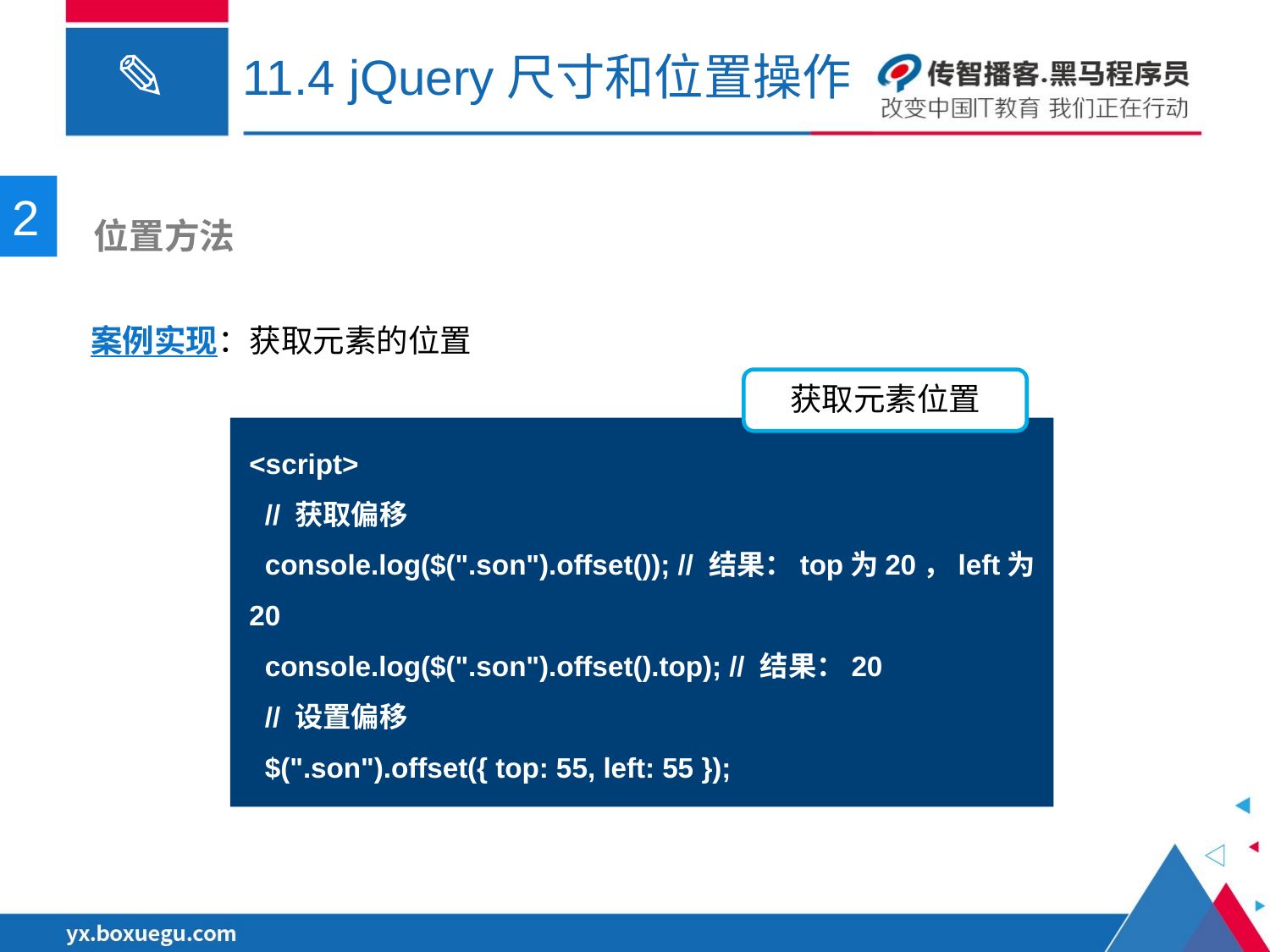

# 11.4 jQuery尺寸和位置操作

2
  位置方法
案例实现：获取元素的位置
获取元素位置

<script>
  // 获取偏移
  console.log($(".son").offset()); // 结果：top为20，left为20
  console.log($(".son").offset().top); // 结果：20
  // 设置偏移
  $(".son").offset({ top: 55, left: 55 });
</script>